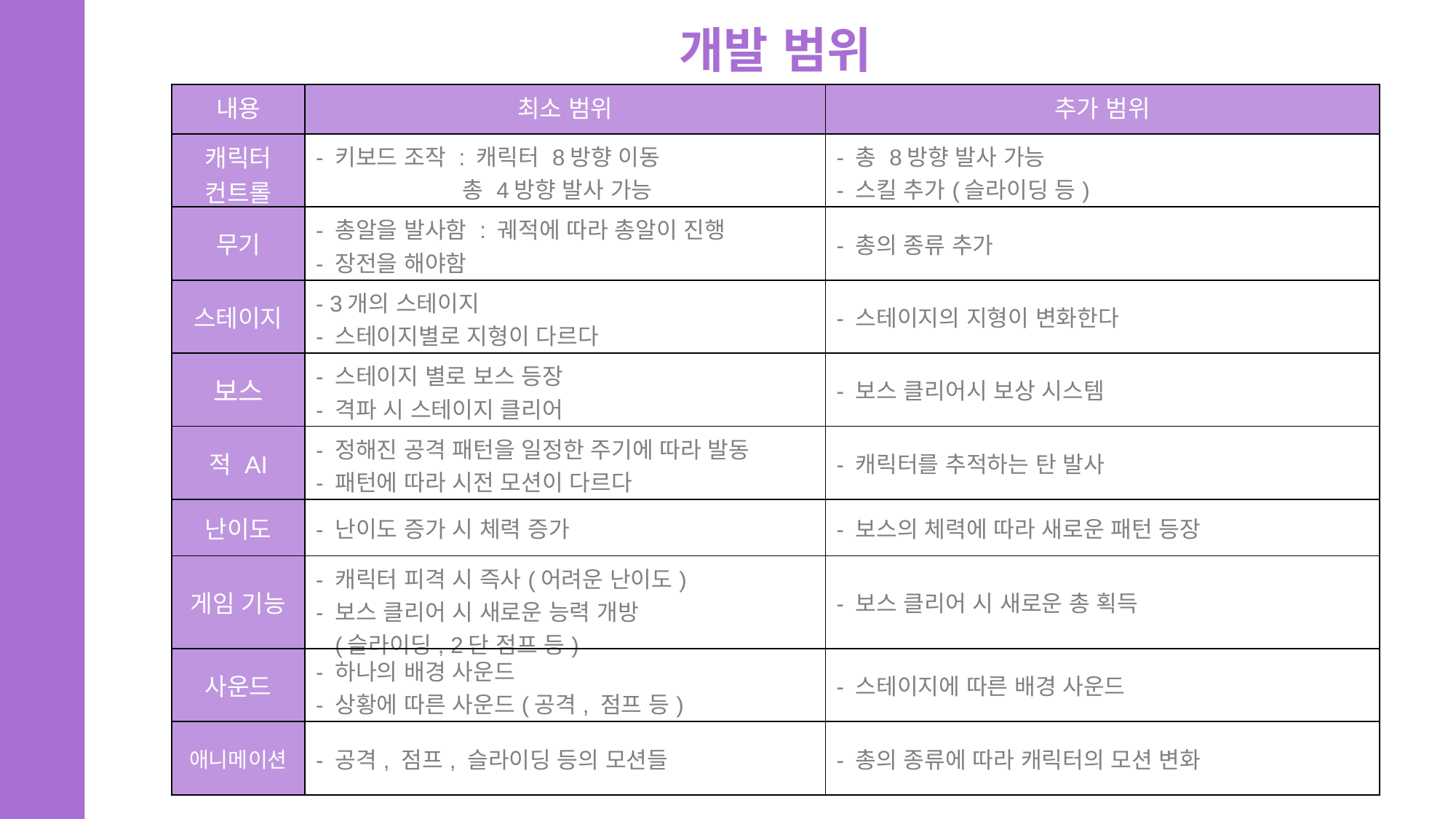

개발 범위
| 내용 | 최소 범위 | 추가 범위 |
| --- | --- | --- |
| 캐릭터 컨트롤 | - 키보드 조작 : 캐릭터 8방향 이동 총 4방향 발사 가능 | - 총 8방향 발사 가능 - 스킬 추가(슬라이딩 등) |
| 무기 | - 총알을 발사함 : 궤적에 따라 총알이 진행 - 장전을 해야함 | - 총의 종류 추가 |
| 스테이지 | - 3개의 스테이지 - 스테이지별로 지형이 다르다 | - 스테이지의 지형이 변화한다 |
| 보스 | - 스테이지 별로 보스 등장 - 격파 시 스테이지 클리어 | - 보스 클리어시 보상 시스템 |
| 적 AI | - 정해진 공격 패턴을 일정한 주기에 따라 발동 - 패턴에 따라 시전 모션이 다르다 | - 캐릭터를 추적하는 탄 발사 |
| 난이도 | - 난이도 증가 시 체력 증가 | - 보스의 체력에 따라 새로운 패턴 등장 |
| 게임 기능 | - 캐릭터 피격 시 즉사(어려운 난이도) - 보스 클리어 시 새로운 능력 개방 (슬라이딩, 2단 점프 등) | - 보스 클리어 시 새로운 총 획득 |
| 사운드 | - 하나의 배경 사운드 - 상황에 따른 사운드(공격, 점프 등) | - 스테이지에 따른 배경 사운드 |
| 애니메이션 | - 공격, 점프, 슬라이딩 등의 모션들 | - 총의 종류에 따라 캐릭터의 모션 변화 |
Planet